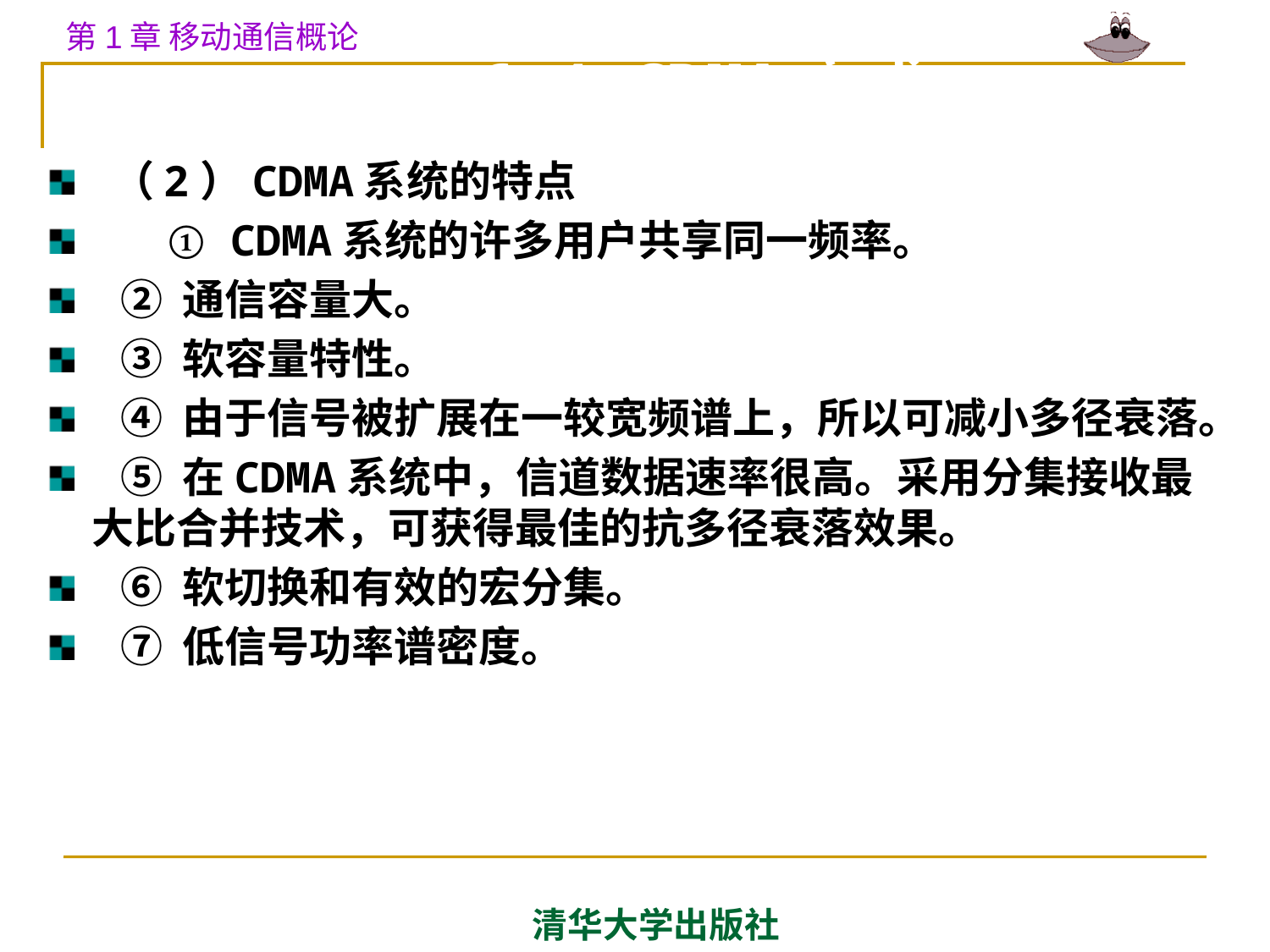

# 6.4 CDMA方式
 （2）CDMA系统的特点
   ① CDMA系统的许多用户共享同一频率。
   ② 通信容量大。
   ③ 软容量特性。
   ④ 由于信号被扩展在一较宽频谱上，所以可减小多径衰落。
   ⑤ 在CDMA系统中，信道数据速率很高。采用分集接收最大比合并技术，可获得最佳的抗多径衰落效果。
   ⑥ 软切换和有效的宏分集。
   ⑦ 低信号功率谱密度。